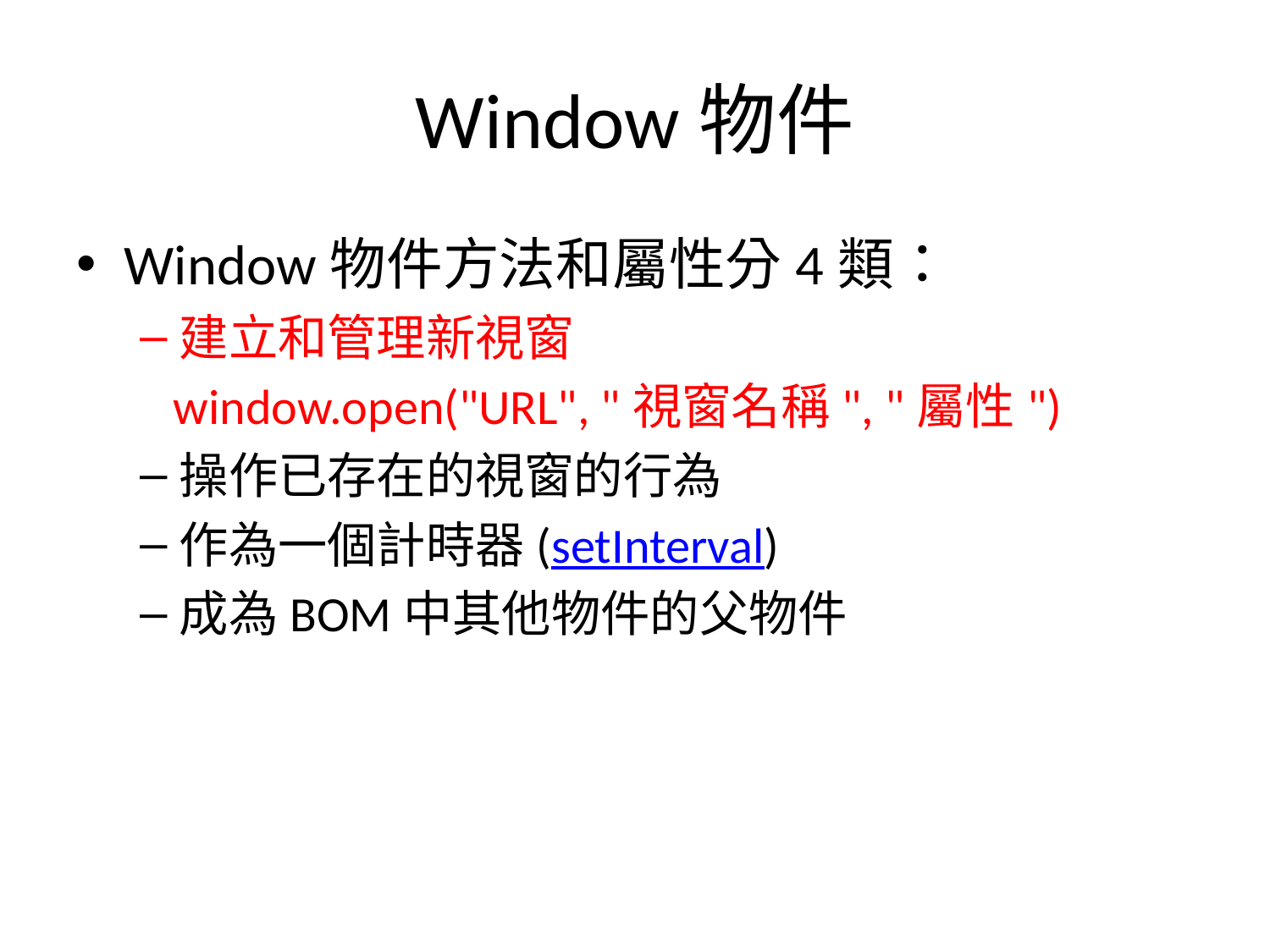

# Window物件
Window物件方法和屬性分4類：
建立和管理新視窗
   window.open("URL", "視窗名稱", "屬性")
操作已存在的視窗的行為
作為一個計時器(setInterval)
成為BOM中其他物件的父物件